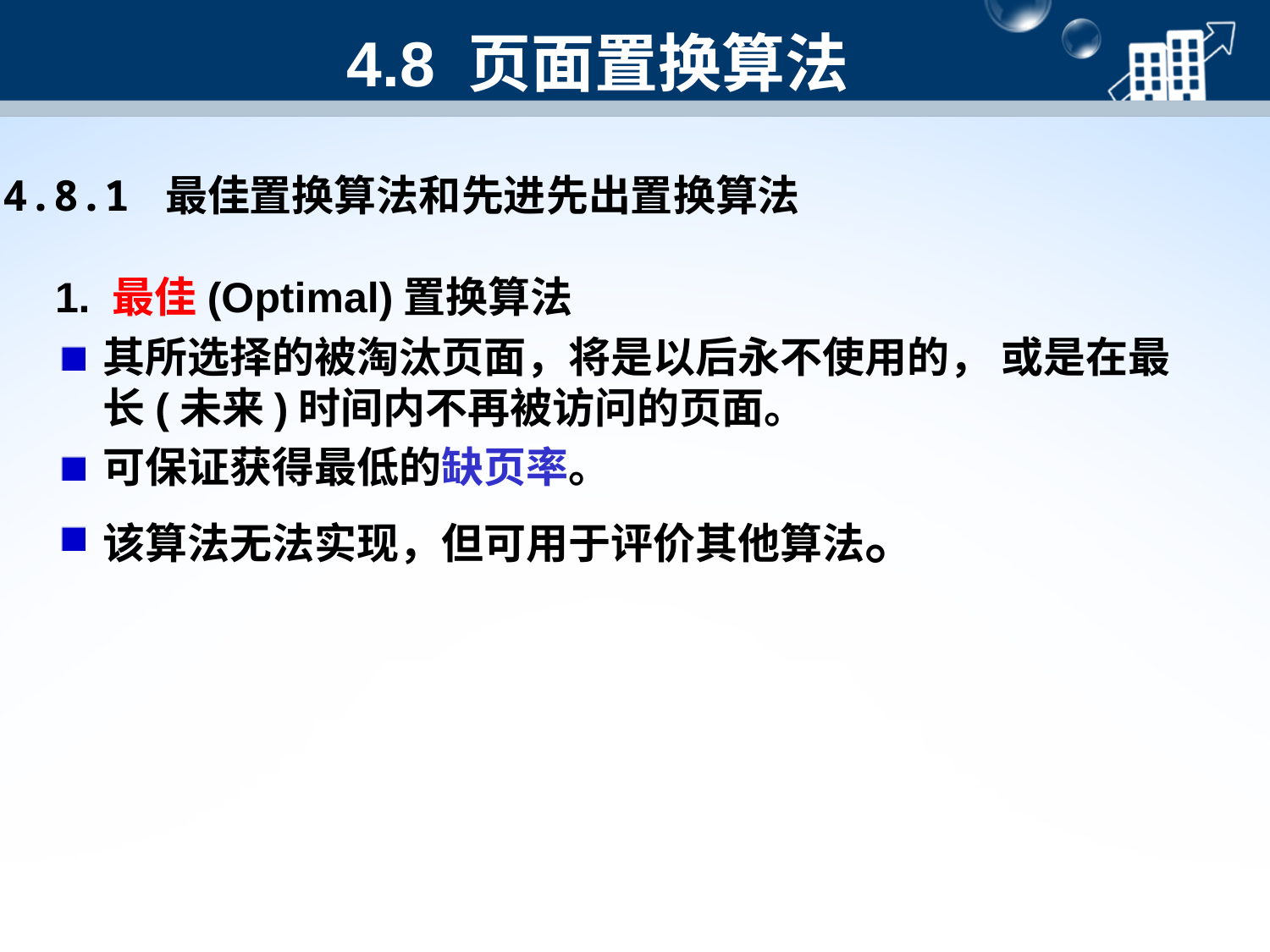

# 4.8 页面置换算法
4.8.1 最佳置换算法和先进先出置换算法
1. 最佳(Optimal)置换算法
其所选择的被淘汰页面，将是以后永不使用的， 或是在最长(未来)时间内不再被访问的页面。
可保证获得最低的缺页率。
该算法无法实现，但可用于评价其他算法。